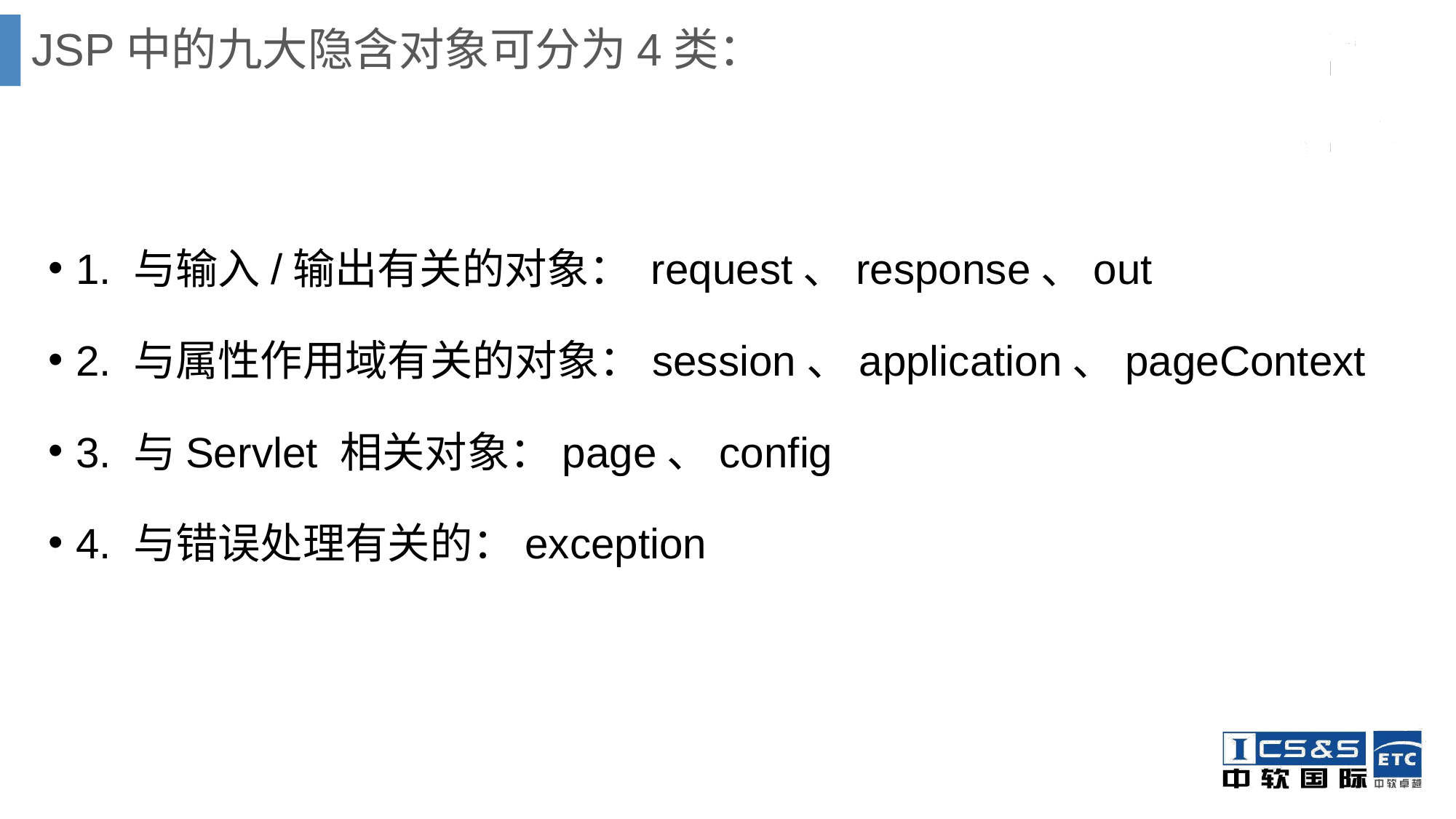

# JSP中的九大隐含对象可分为4类：

1. 与输入/输出有关的对象： request、response、out
2. 与属性作用域有关的对象：session、application、pageContext
3. 与Servlet 相关对象：page、config
4. 与错误处理有关的：exception